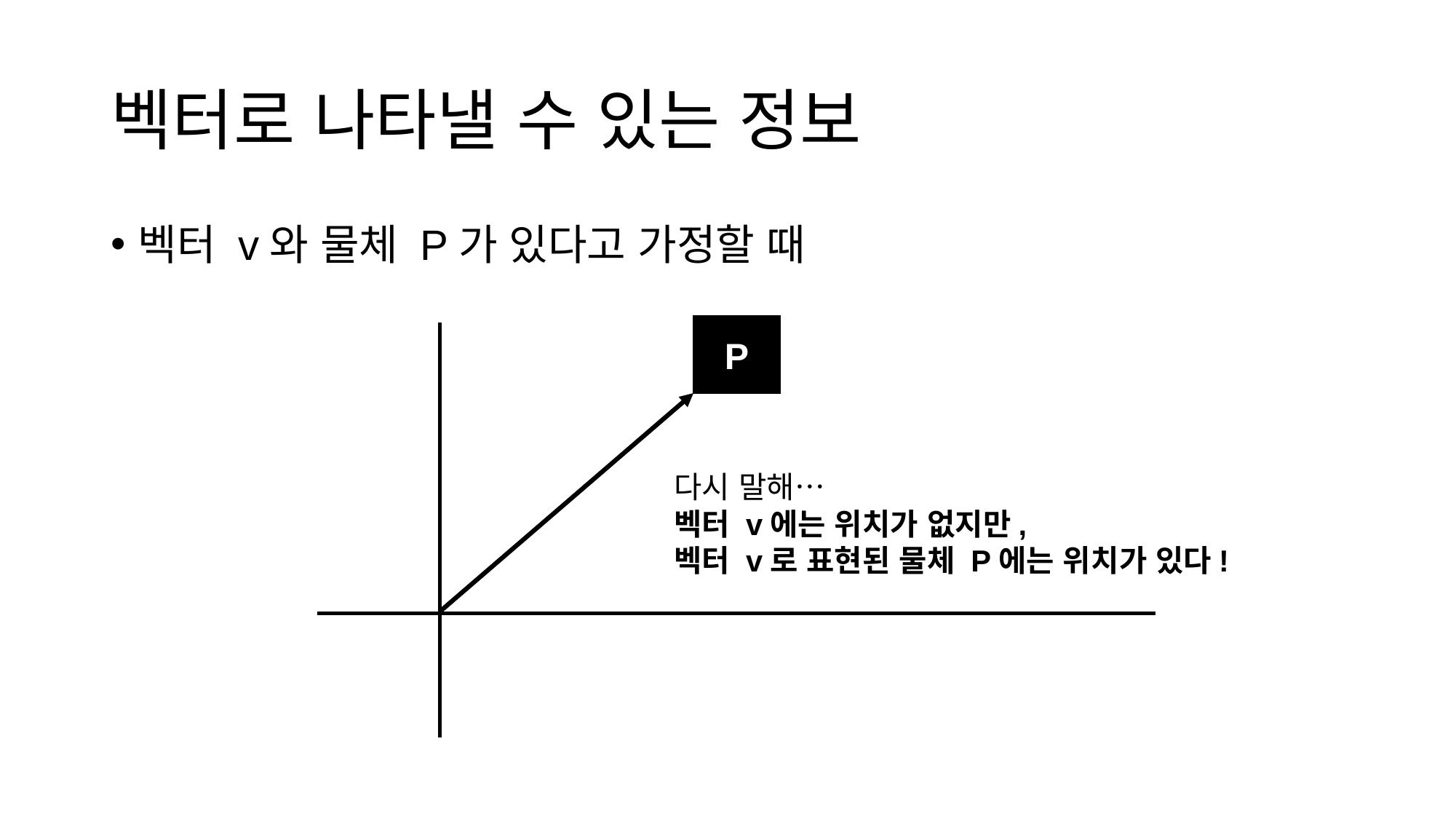

# 벡터로 나타낼 수 있는 정보
벡터 v와 물체 P가 있다고 가정할 때
P
다시 말해…
벡터 v에는 위치가 없지만,
벡터 v로 표현된 물체 P에는 위치가 있다!